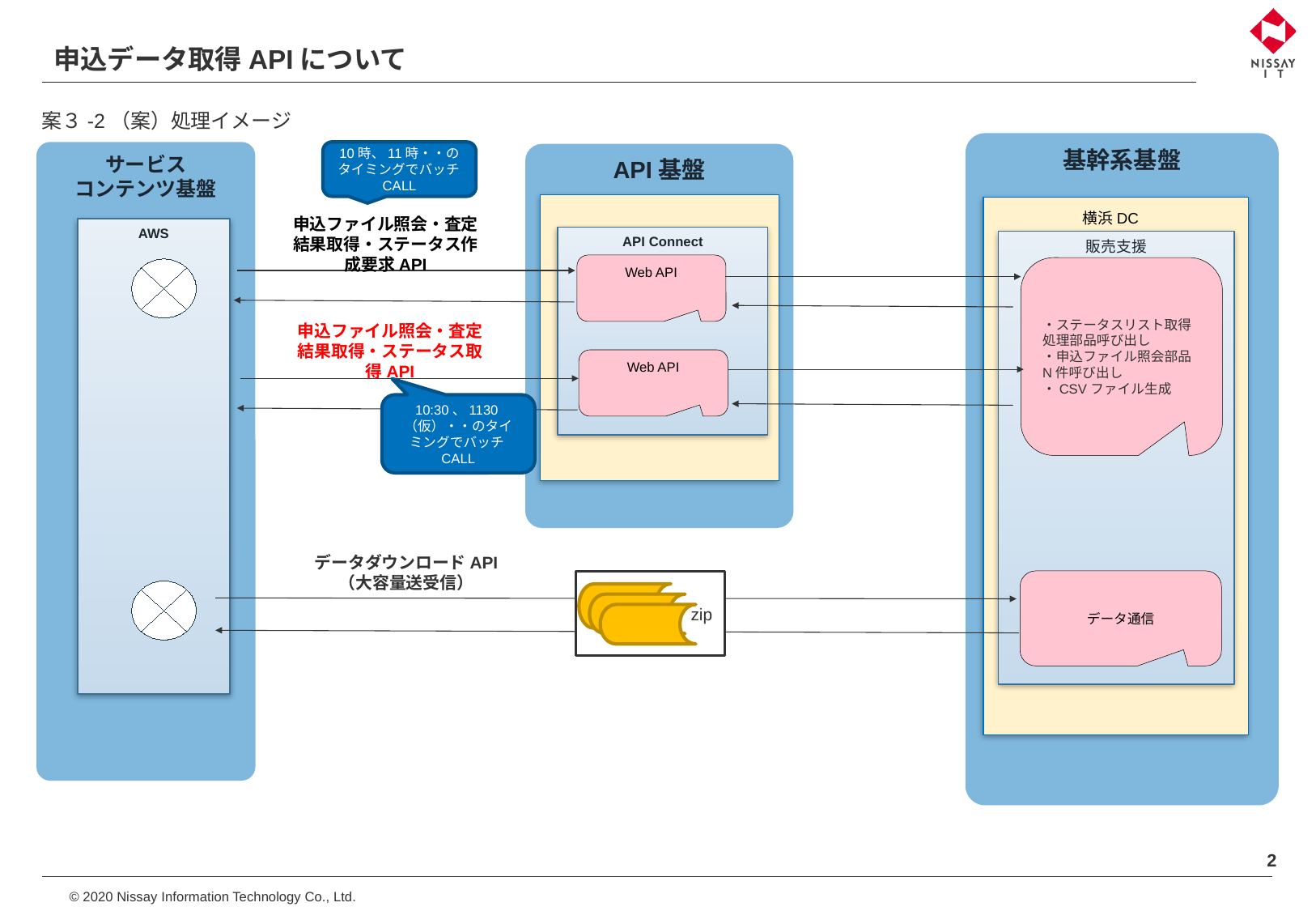

# 申込データ取得APIについて
案３-2（案）処理イメージ
基幹系基盤
サービス
コンテンツ基盤
10時、11時・・のタイミングでバッチCALL
API基盤

横浜DC
AWS
申込ファイル照会・査定結果取得・ステータス作成要求API
API Connect
販売支援
Web API
・ステータスリスト取得処理部品呼び出し
・申込ファイル照会部品N件呼び出し
・CSVファイル生成

申込ファイル照会・査定結果取得・ステータス取得API
Web API
10:30、1130（仮）・・のタイミングでバッチCALL
データダウンロードAPI
（大容量送受信）
データ通信
zip

2